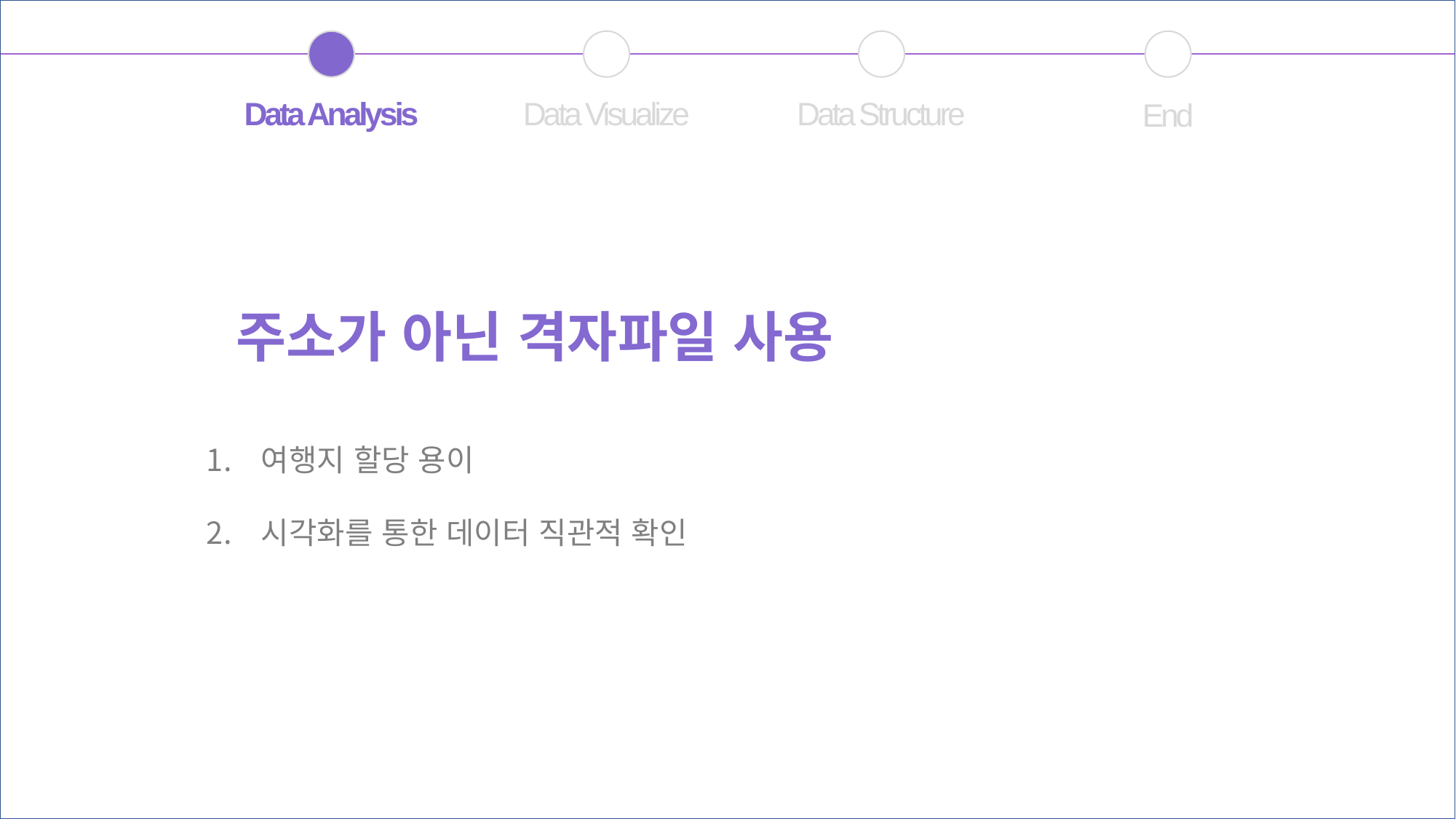

Data Analysis
Data Visualize
Data Structure
End
   주소가 아닌 격자파일 사용

여행지 할당 용이

시각화를 통한 데이터 직관적 확인